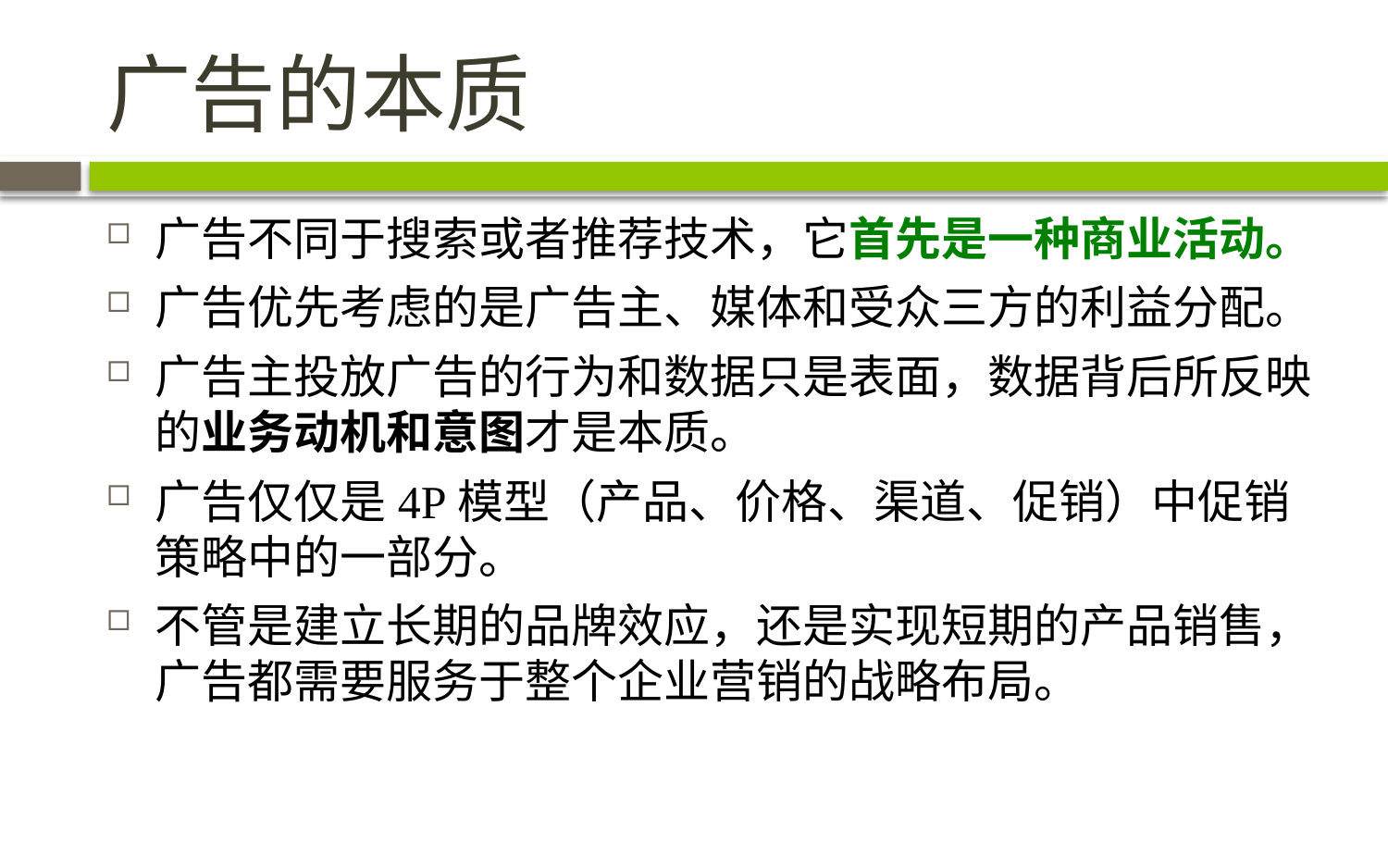

# 广告的本质
广告不同于搜索或者推荐技术，它首先是一种商业活动。
广告优先考虑的是广告主、媒体和受众三方的利益分配。
广告主投放广告的行为和数据只是表面，数据背后所反映的业务动机和意图才是本质。
广告仅仅是4P模型（产品、价格、渠道、促销）中促销策略中的一部分。
不管是建立长期的品牌效应，还是实现短期的产品销售，广告都需要服务于整个企业营销的战略布局。